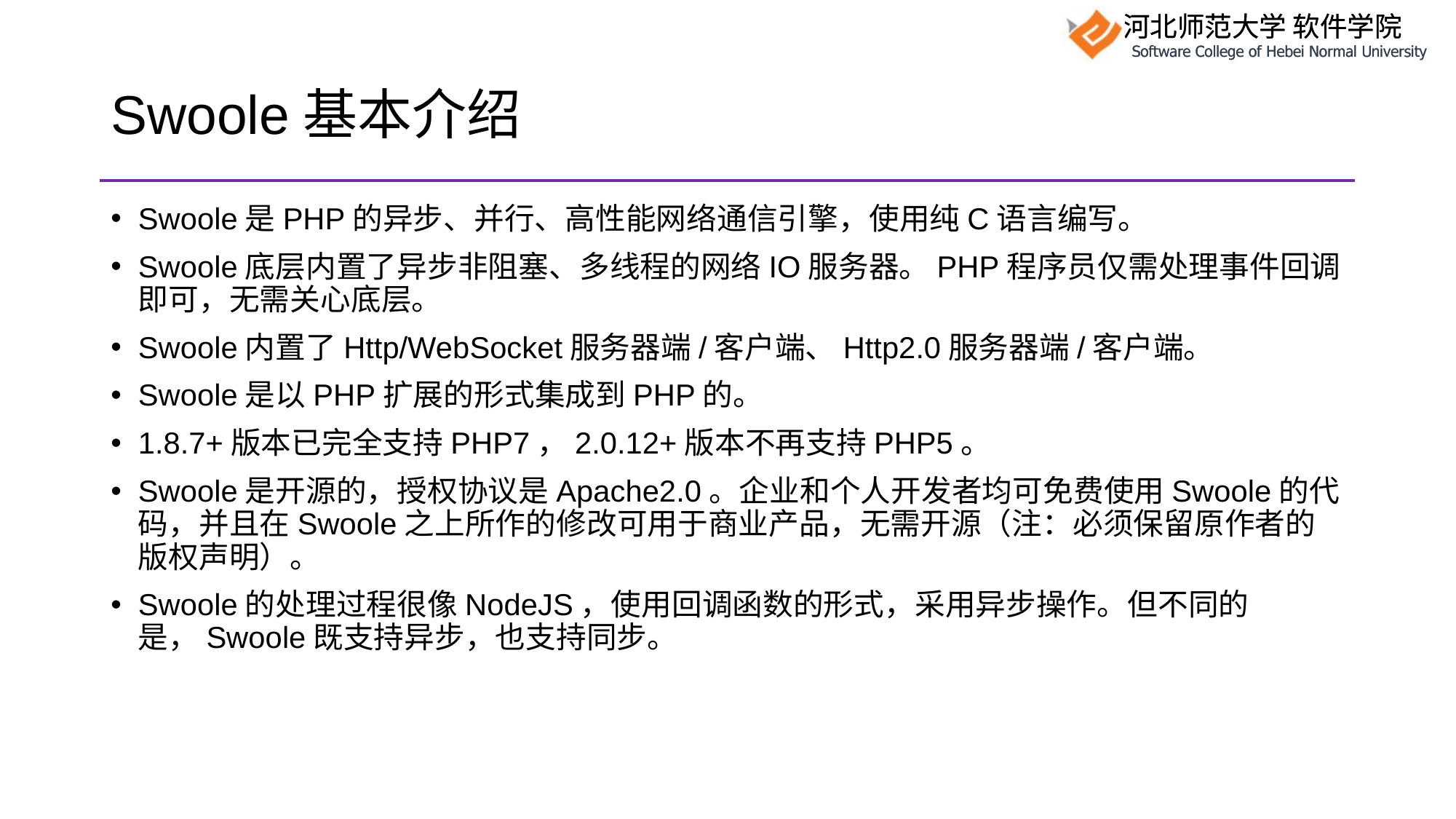

# Swoole基本介绍
Swoole是PHP的异步、并行、高性能网络通信引擎，使用纯C语言编写。
Swoole底层内置了异步非阻塞、多线程的网络IO服务器。PHP程序员仅需处理事件回调即可，无需关心底层。
Swoole内置了Http/WebSocket服务器端/客户端、Http2.0服务器端/客户端。
Swoole是以PHP扩展的形式集成到PHP的。
1.8.7+版本已完全支持PHP7，2.0.12+版本不再支持PHP5。
Swoole是开源的，授权协议是Apache2.0。企业和个人开发者均可免费使用Swoole的代码，并且在Swoole之上所作的修改可用于商业产品，无需开源（注：必须保留原作者的版权声明）。
Swoole的处理过程很像NodeJS，使用回调函数的形式，采用异步操作。但不同的是，Swoole既支持异步，也支持同步。